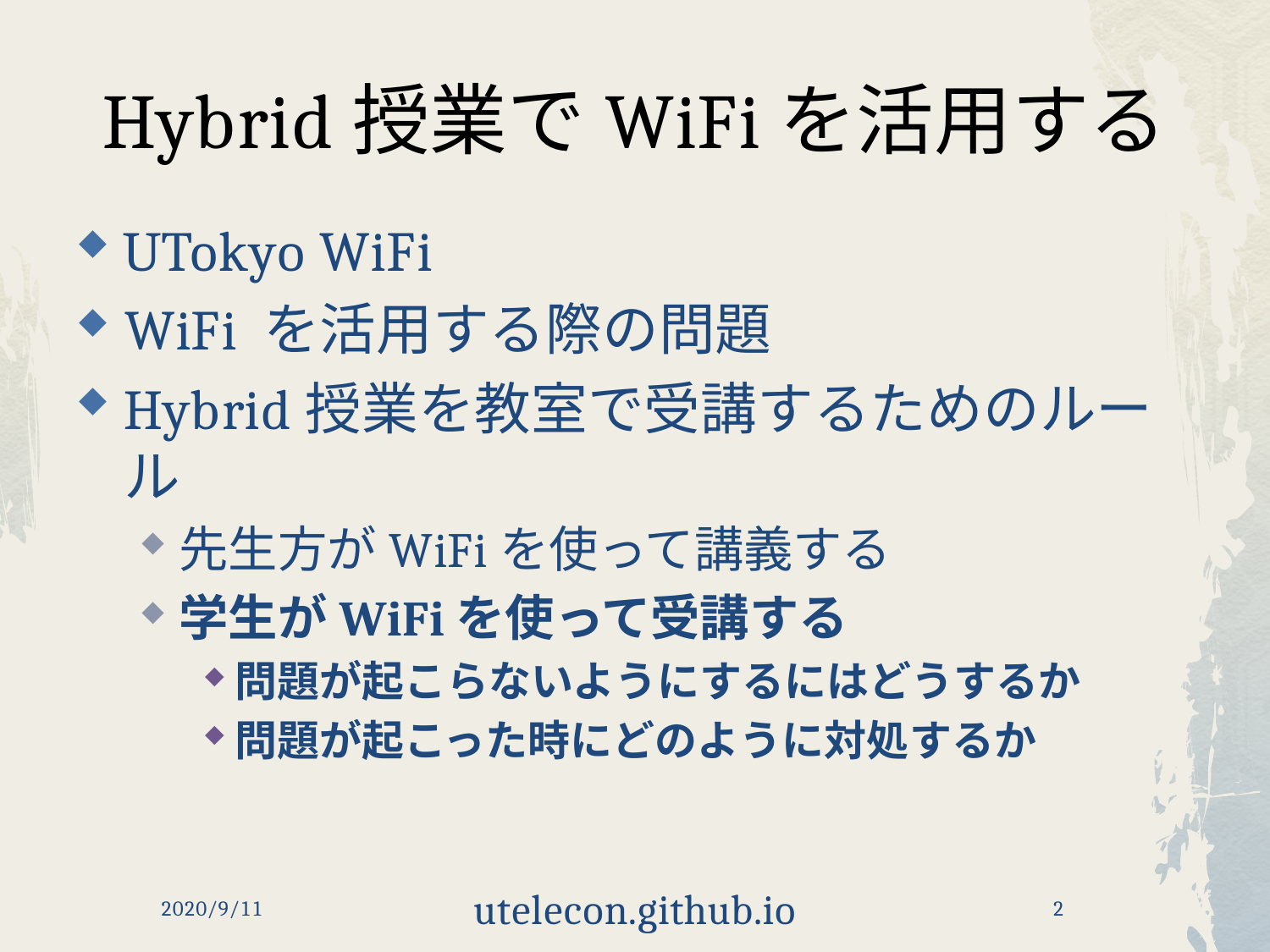

# Hybrid授業でWiFiを活用する
UTokyo WiFi
WiFi を活用する際の問題
Hybrid授業を教室で受講するためのルール
先生方がWiFiを使って講義する
学生がWiFiを使って受講する
問題が起こらないようにするにはどうするか
問題が起こった時にどのように対処するか
2020/9/11
utelecon.github.io
2